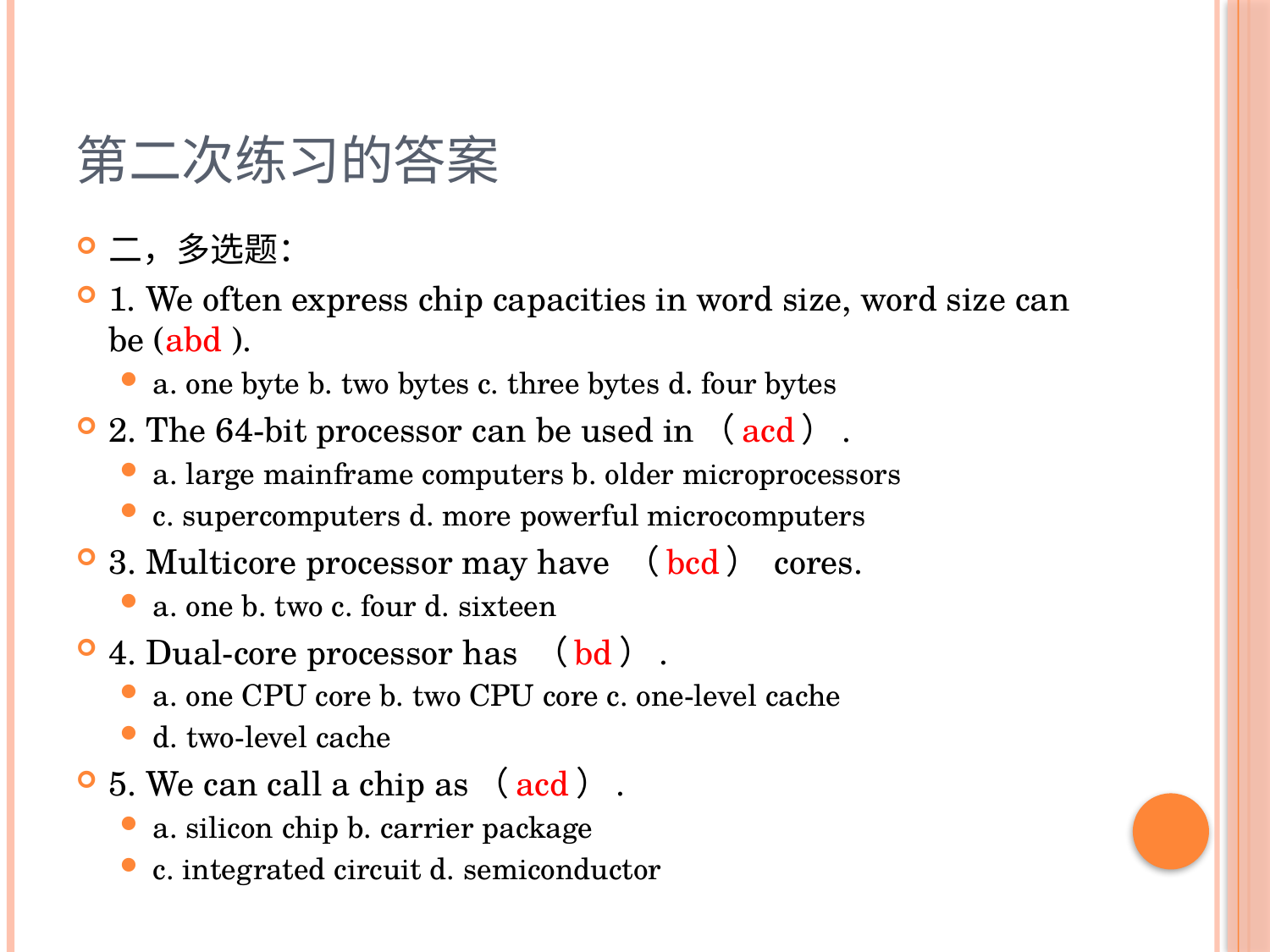

# 第二次练习的答案
二，多选题：
1. We often express chip capacities in word size, word size can be (abd ).
a. one byte b. two bytes c. three bytes d. four bytes
2. The 64-bit processor can be used in（acd）.
a. large mainframe computers b. older microprocessors
c. supercomputers d. more powerful microcomputers
3. Multicore processor may have （bcd） cores.
a. one b. two c. four d. sixteen
4. Dual-core processor has （bd）.
a. one CPU core b. two CPU core c. one-level cache
d. two-level cache
5. We can call a chip as（acd）.
a. silicon chip b. carrier package
c. integrated circuit d. semiconductor